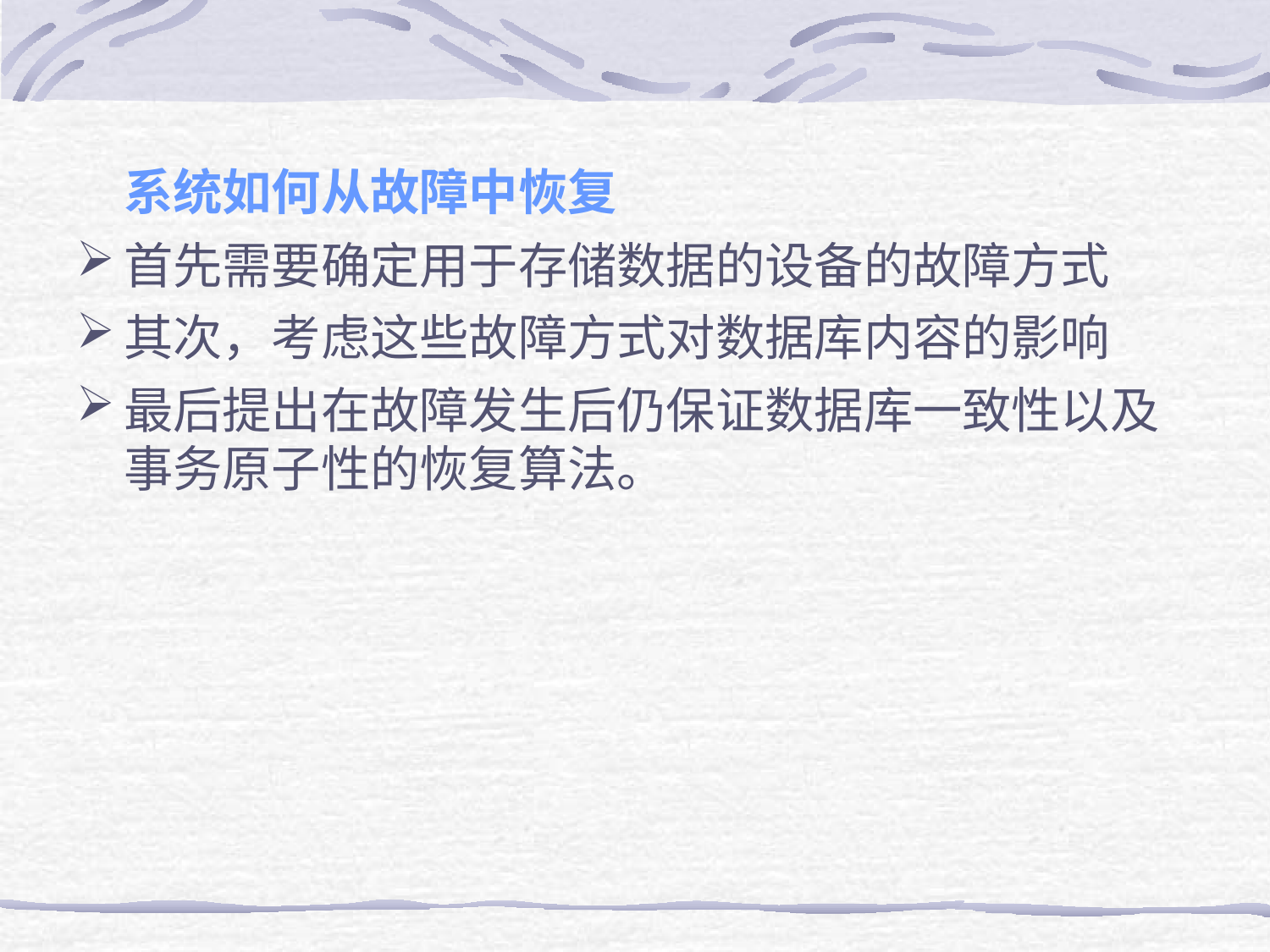

系统如何从故障中恢复
首先需要确定用于存储数据的设备的故障方式
其次，考虑这些故障方式对数据库内容的影响
最后提出在故障发生后仍保证数据库一致性以及 事务原子性的恢复算法。